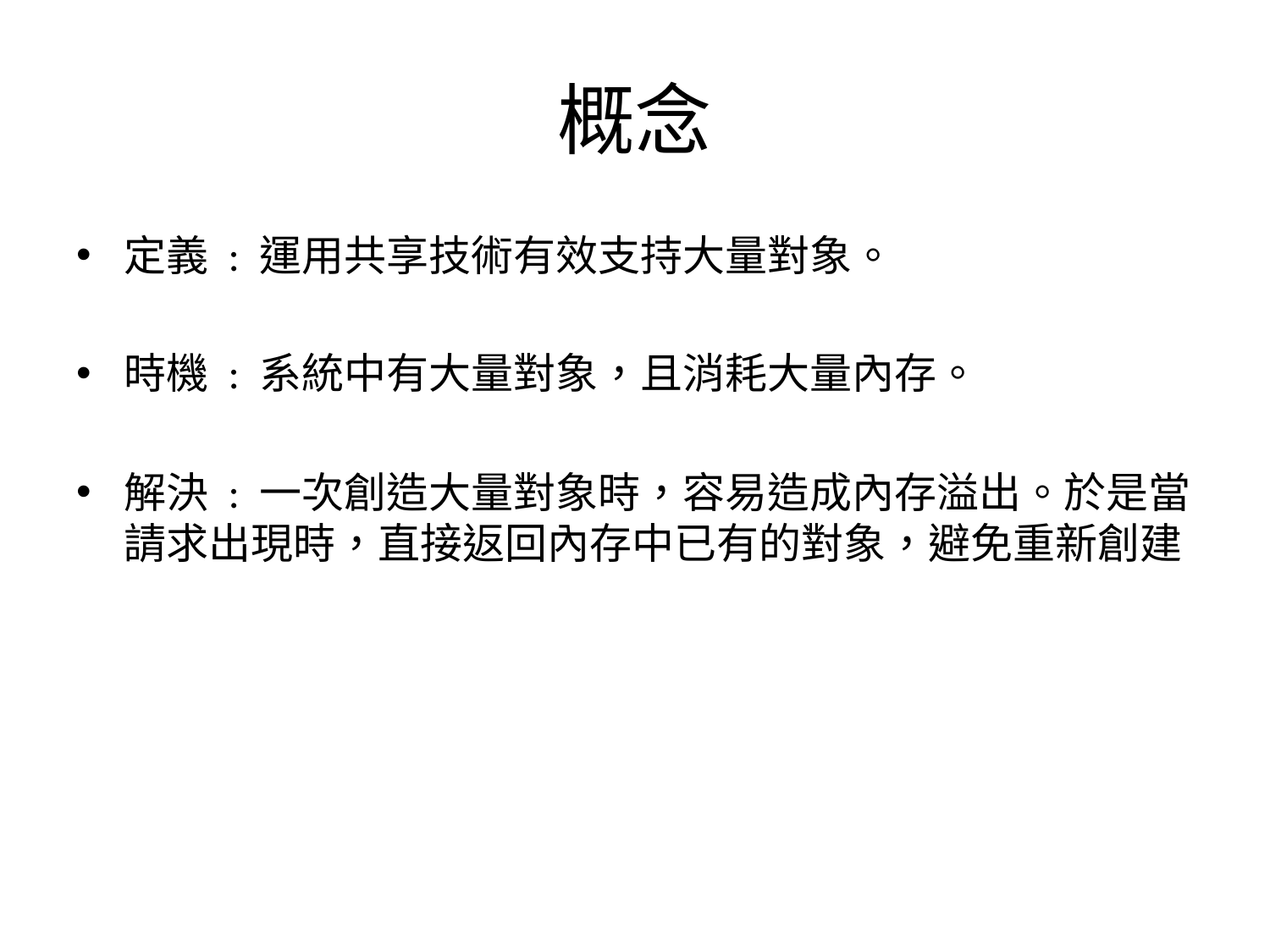

# 概念
定義 : 運用共享技術有效支持大量對象。

時機 : 系統中有大量對象，且消耗大量內存。

解決 : 一次創造大量對象時，容易造成內存溢出。於是當請求出現時，直接返回內存中已有的對象，避免重新創建